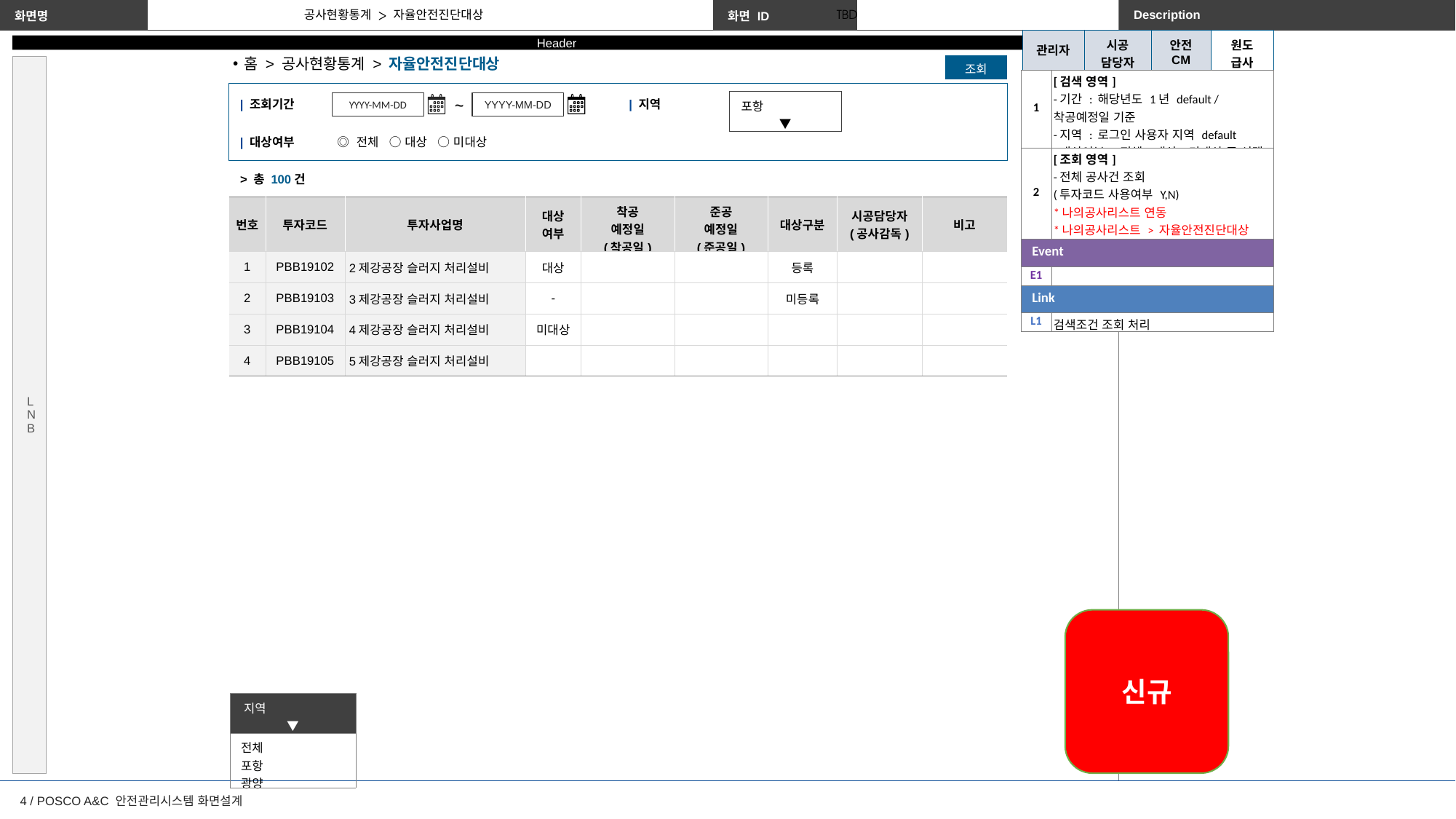

공사현황통계 > 자율안전진단대상
TBD
| 관리자 | 시공 담당자 | 안전 CM | 원도 급사 |
| --- | --- | --- | --- |
홈 > 공사현황통계 > 자율안전진단대상
| 조회 | 조회 |
| --- | --- |
| 1 | [검색 영역] -기간 : 해당년도 1년 default / 착공예정일 기준 -지역 : 로그인 사용자 지역 default -대상여부 : 전체, 대상, 미대상 중 선택 |
| --- | --- |
| 2 | [조회 영역] -전체 공사건 조회 (투자코드 사용여부 Y,N) \*나의공사리스트 연동 \*나의공사리스트 > 자율안전진단대상 등록(팝업) 연동 |
| Event |  |
| E1 |  |
| Link |  |
| L1 | 검색조건 조회 처리 |

| | 조회기간 |  | | 지역 |  |
| --- | --- | --- | --- |
| | 대상여부 | ◎ 전체 ○ 대상 ○ 미대상 |  |  |
| 포항 ▼ |
| --- |
YYYY-MM-DD
YYYY-MM-DD
~

> 총 100건
| 번호 | 투자코드 | 투자사업명 | 대상 여부 | 착공 예정일 (착공일) | 준공 예정일 (준공일) | 대상구분 | 시공담당자 (공사감독) | 비고 |
| --- | --- | --- | --- | --- | --- | --- | --- | --- |
| 1 | PBB19102 | 2제강공장 슬러지 처리설비 | 대상 |  |  | 등록 |  |  |
| 2 | PBB19103 | 3제강공장 슬러지 처리설비 | - |  |  | 미등록 |  |  |
| 3 | PBB19104 | 4제강공장 슬러지 처리설비 | 미대상 |  |  |  |  |  |
| 4 | PBB19105 | 5제강공장 슬러지 처리설비 |  |  |  |  |  |  |
신규
| 지역 ▼ |
| --- |
| 전체 포항 광양 |